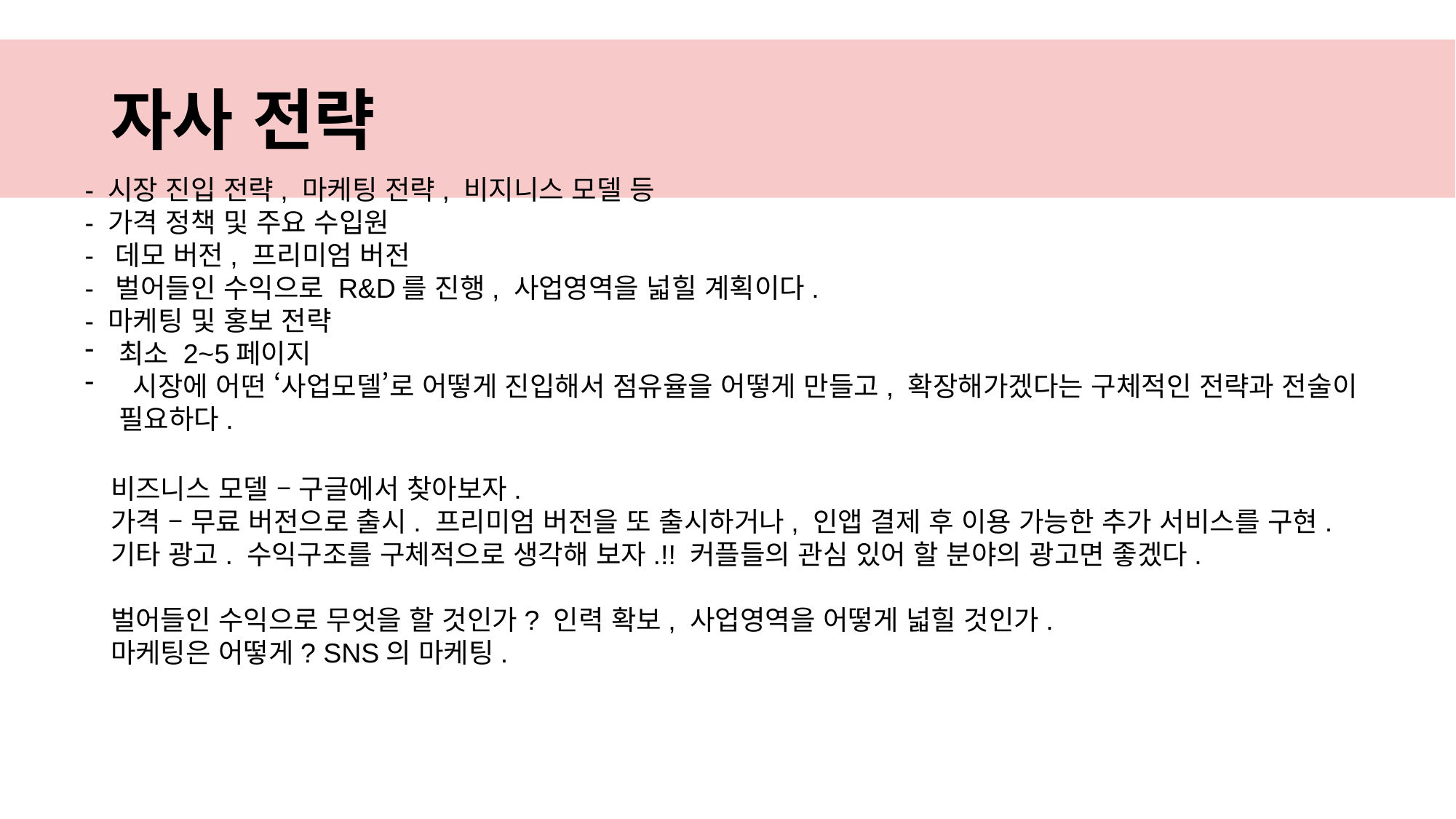

# 자사 전략
- 시장 진입 전략, 마케팅 전략, 비지니스 모델 등
- 가격 정책 및 주요 수입원
-  데모 버전, 프리미엄 버전
-  벌어들인 수익으로 R&D를 진행, 사업영역을 넓힐 계획이다.
- 마케팅 및 홍보 전략
최소 2~5페이지
 시장에 어떤 ‘사업모델’로 어떻게 진입해서 점유율을 어떻게 만들고, 확장해가겠다는 구체적인 전략과 전술이 필요하다.
비즈니스 모델 – 구글에서 찾아보자.
가격 – 무료 버전으로 출시. 프리미엄 버전을 또 출시하거나, 인앱 결제 후 이용 가능한 추가 서비스를 구현.기타 광고. 수익구조를 구체적으로 생각해 보자.!! 커플들의 관심 있어 할 분야의 광고면 좋겠다.

벌어들인 수익으로 무엇을 할 것인가? 인력 확보, 사업영역을 어떻게 넓힐 것인가.
마케팅은 어떻게? SNS의 마케팅.